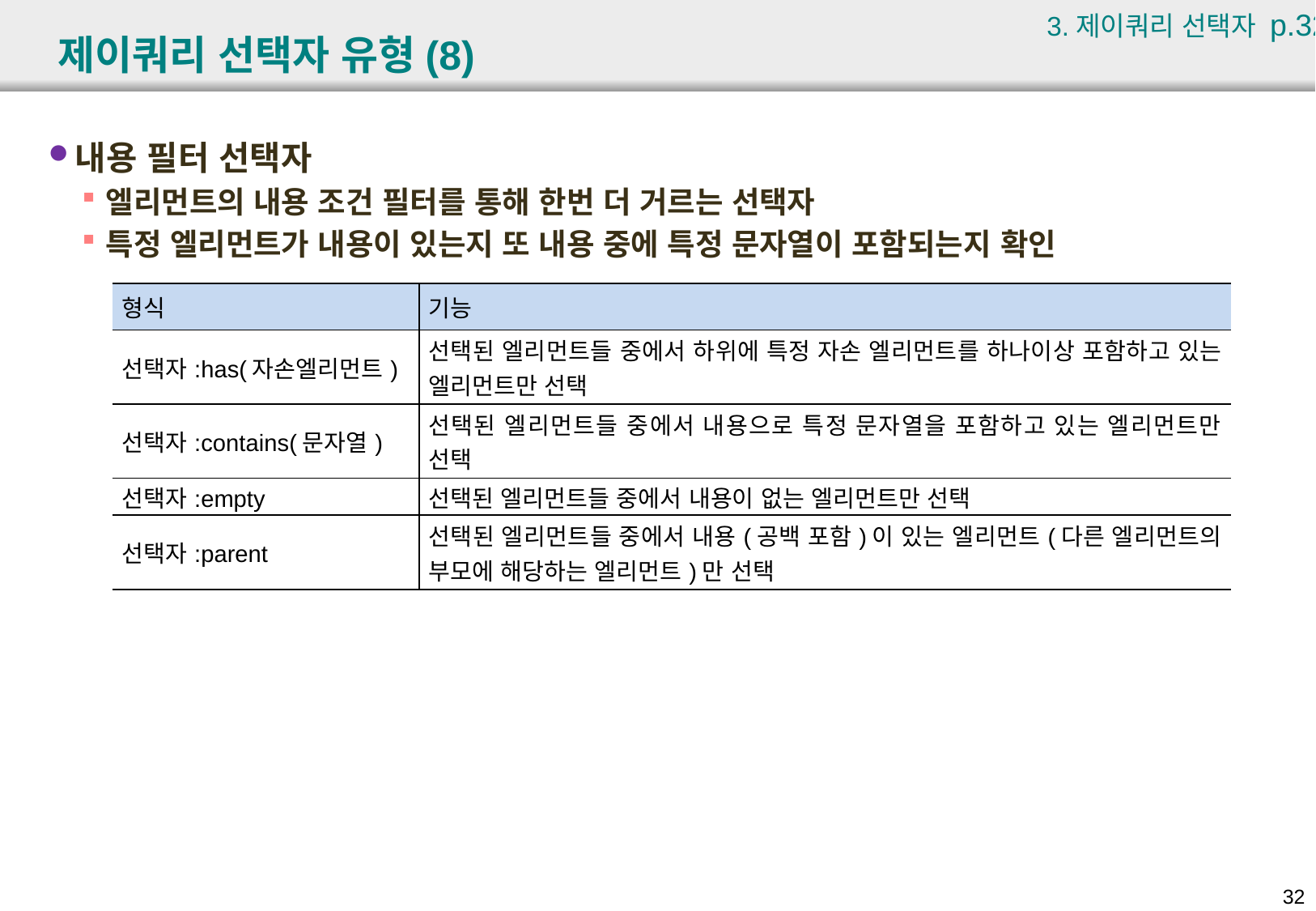

3.제이쿼리 선택자 p.328
# 제이쿼리 선택자 유형(8)
내용 필터 선택자
엘리먼트의 내용 조건 필터를 통해 한번 더 거르는 선택자
특정 엘리먼트가 내용이 있는지 또 내용 중에 특정 문자열이 포함되는지 확인
| 형식 | 기능 |
| --- | --- |
| 선택자:has(자손엘리먼트) | 선택된 엘리먼트들 중에서 하위에 특정 자손 엘리먼트를 하나이상 포함하고 있는 엘리먼트만 선택 |
| 선택자:contains(문자열) | 선택된 엘리먼트들 중에서 내용으로 특정 문자열을 포함하고 있는 엘리먼트만 선택 |
| 선택자:empty | 선택된 엘리먼트들 중에서 내용이 없는 엘리먼트만 선택 |
| 선택자:parent | 선택된 엘리먼트들 중에서 내용(공백 포함)이 있는 엘리먼트(다른 엘리먼트의 부모에 해당하는 엘리먼트)만 선택 |